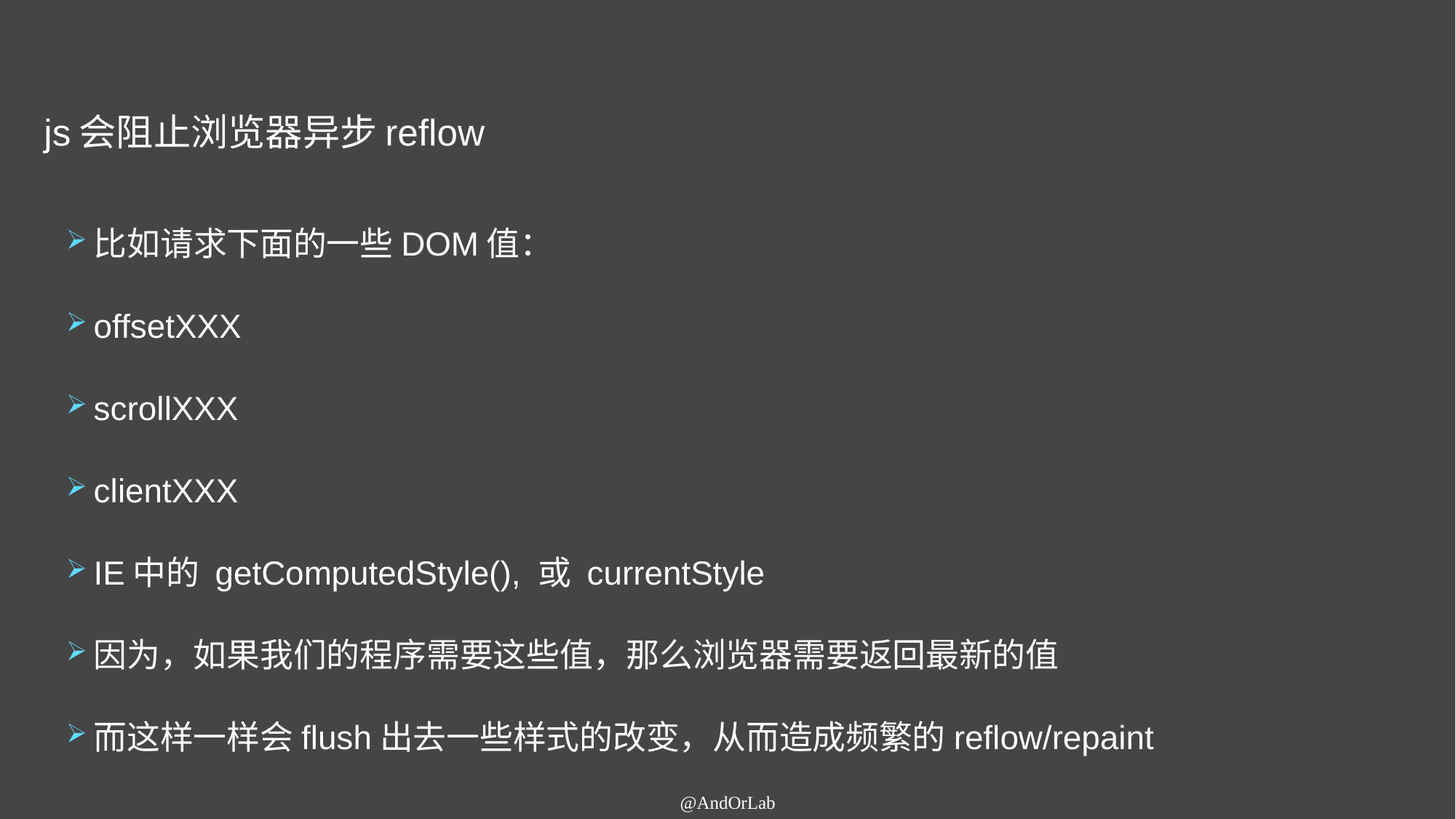

js会阻止浏览器异步reflow

比如请求下面的一些DOM值：

offsetXXX

scrollXXX

clientXXX

IE中的 getComputedStyle(), 或 currentStyle

因为，如果我们的程序需要这些值，那么浏览器需要返回最新的值

而这样一样会flush出去一些样式的改变，从而造成频繁的reflow/repaint
@AndOrLab